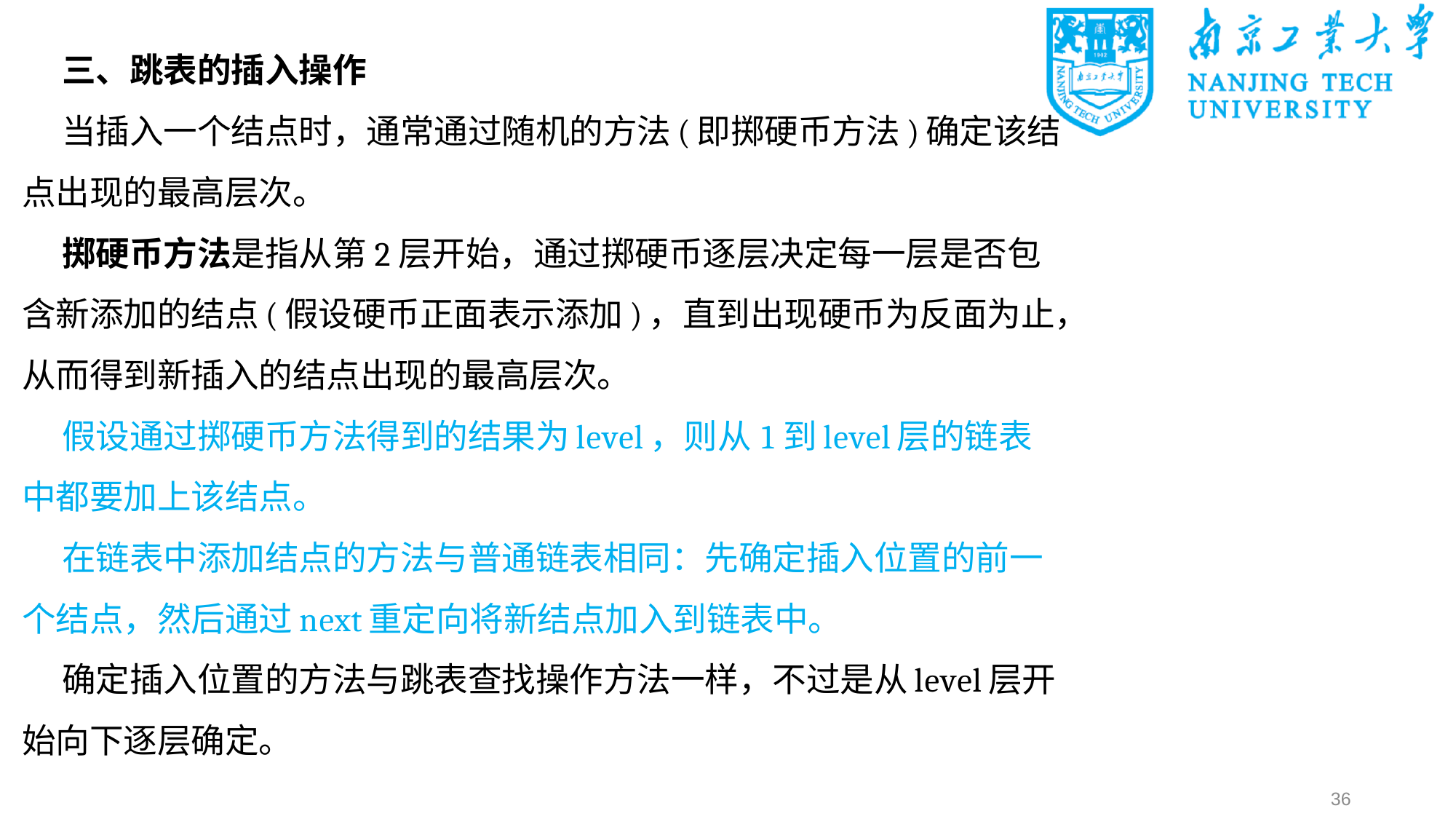

三、跳表的插入操作
当插入一个结点时，通常通过随机的方法(即掷硬币方法)确定该结点出现的最高层次。
掷硬币方法是指从第2层开始，通过掷硬币逐层决定每一层是否包含新添加的结点(假设硬币正面表示添加)，直到出现硬币为反面为止，从而得到新插入的结点出现的最高层次。
假设通过掷硬币方法得到的结果为level，则从1到level层的链表中都要加上该结点。
在链表中添加结点的方法与普通链表相同：先确定插入位置的前一个结点，然后通过next重定向将新结点加入到链表中。
确定插入位置的方法与跳表查找操作方法一样，不过是从level层开始向下逐层确定。
36